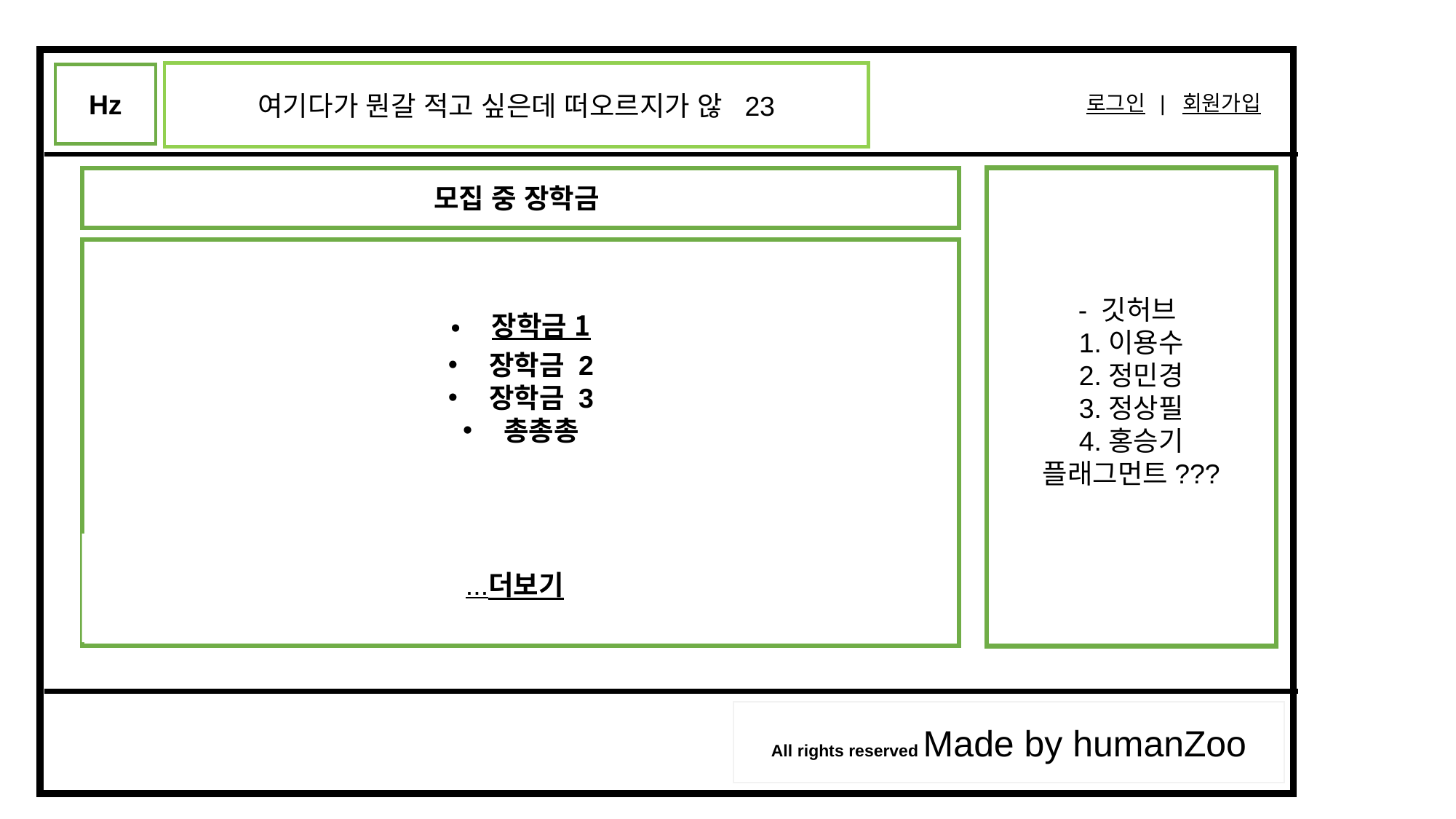

로그인  |  회원가입
Hz
- 깃허브
1.이용수
2.정민경
3.정상필
4.홍승기
플래그먼트???

모집 중 장학금
장학금 1
장학금 2
장학금 3
총총총

All rights reserved Made by humanZoo
여기다가 뭔갈 적고 싶은데 떠오르지가 않  23
...더보기